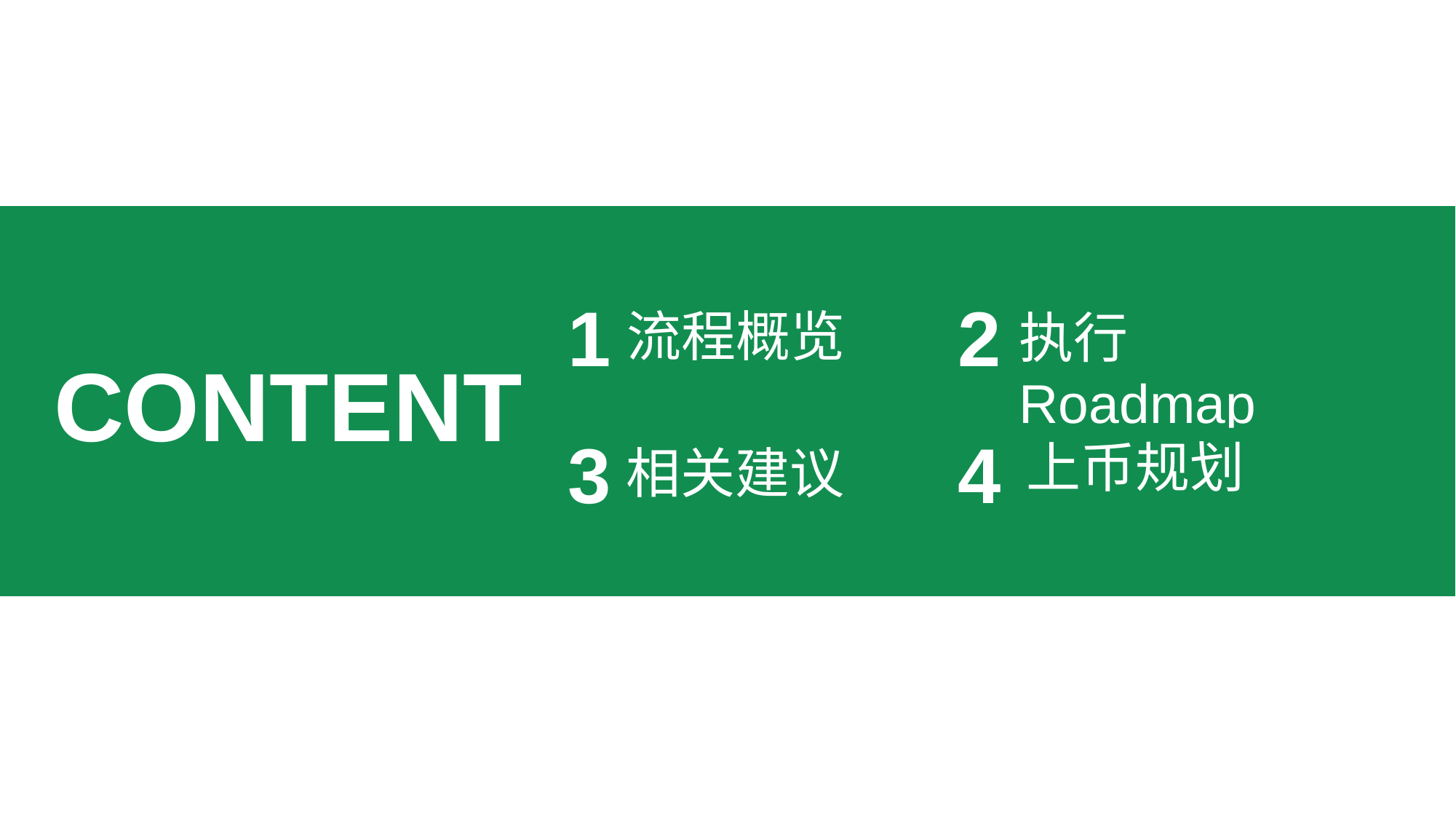

1

2

流程概览
执行Roadmap
CONTENT
3

4

上币规划
相关建议